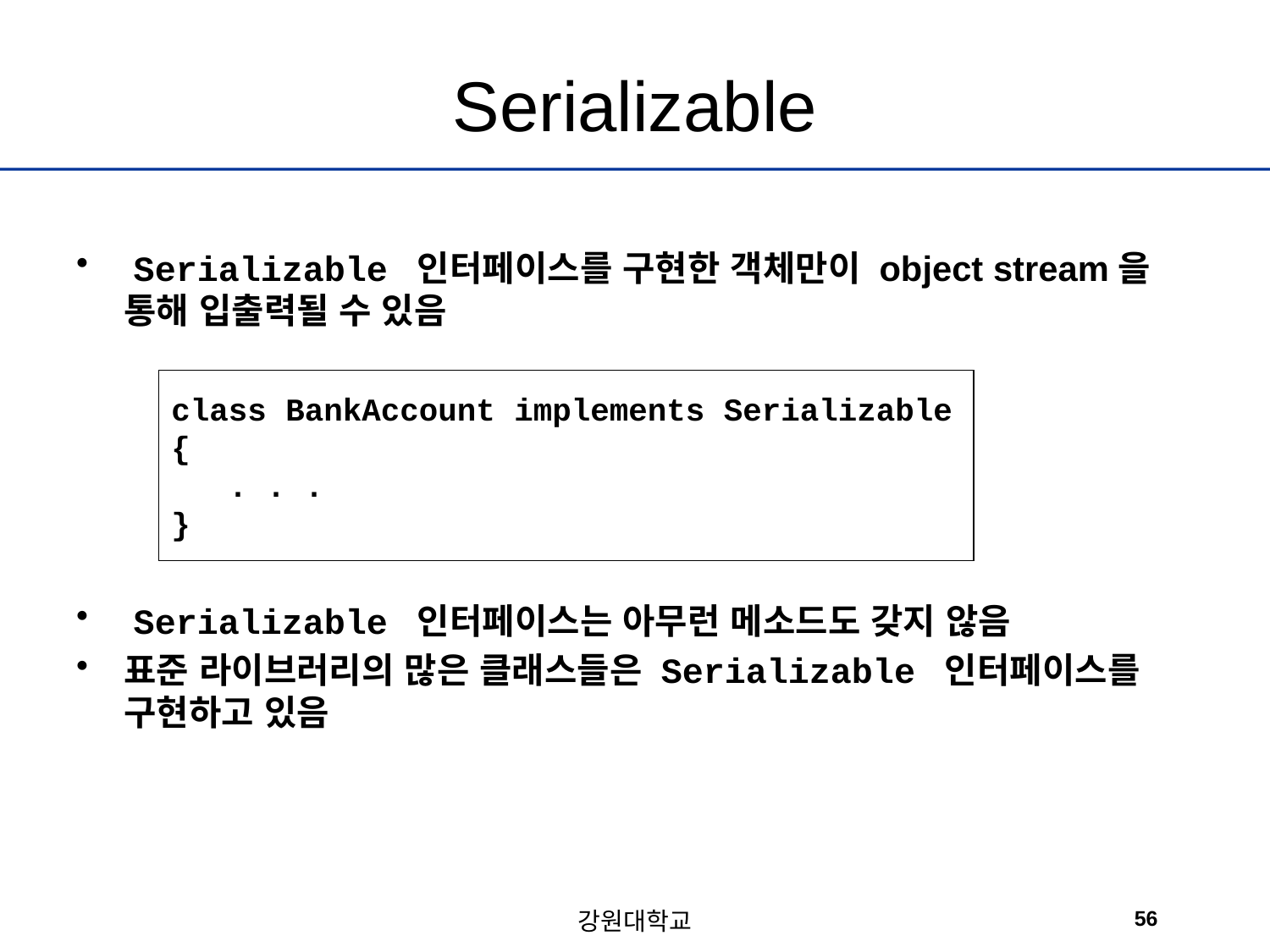

# Serializable

 Serializable 인터페이스를 구현한 객체만이 object stream을 통해 입출력될 수 있음

 Serializable 인터페이스는 아무런 메소드도 갖지 않음
표준 라이브러리의 많은 클래스들은 Serializable 인터페이스를 구현하고 있음
class BankAccount implements Serializable
{
   . . .
}
강원대학교